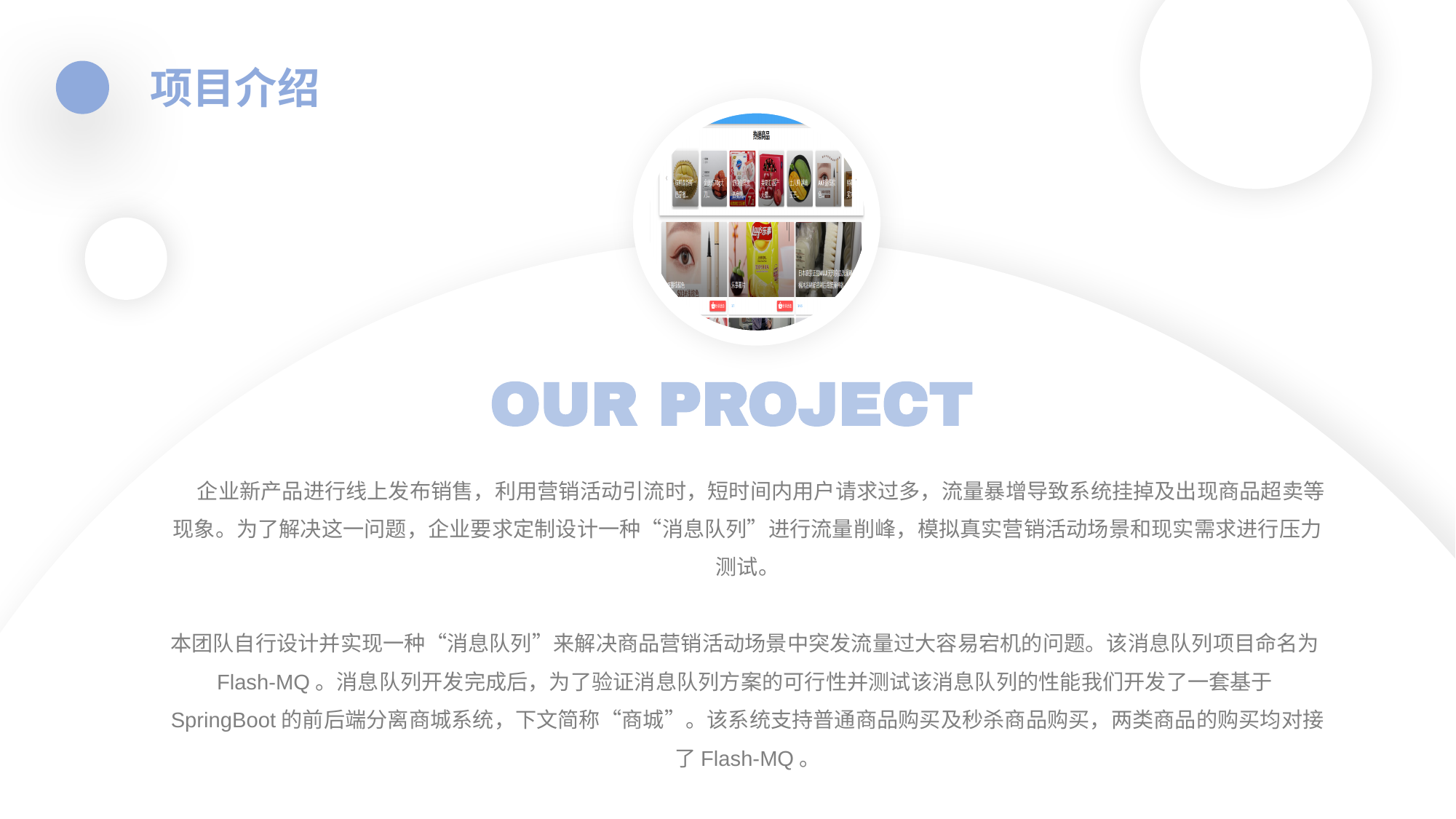

项目介绍

OUR PROJECT
       企业新产品进行线上发布销售，利用营销活动引流时，短时间内用户请求过多，流量暴增导致系统挂掉及出现商品超卖等现象。为了解决这一问题，企业要求定制设计一种“消息队列”进行流量削峰，模拟真实营销活动场景和现实需求进行压力测试。

本团队自行设计并实现一种“消息队列”来解决商品营销活动场景中突发流量过大容易宕机的问题。该消息队列项目命名为Flash-MQ。消息队列开发完成后，为了验证消息队列方案的可行性并测试该消息队列的性能我们开发了一套基于SpringBoot的前后端分离商城系统，下文简称“商城”。该系统支持普通商品购买及秒杀商品购买，两类商品的购买均对接了Flash-MQ。